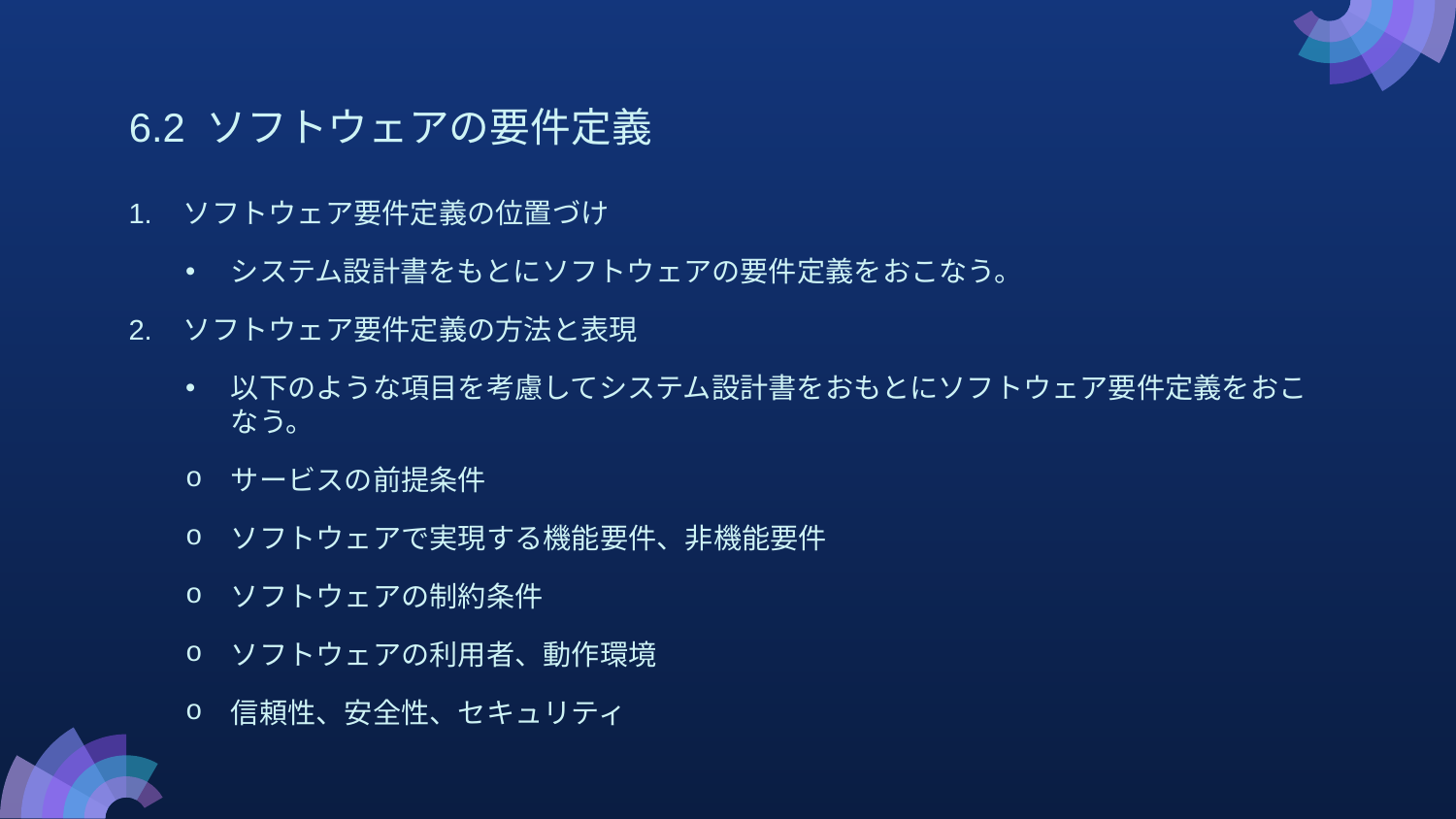

6.2 ソフトウェアの要件定義
ソフトウェア要件定義の位置づけ
システム設計書をもとにソフトウェアの要件定義をおこなう。
ソフトウェア要件定義の方法と表現
以下のような項目を考慮してシステム設計書をおもとにソフトウェア要件定義をおこなう。
サービスの前提条件
ソフトウェアで実現する機能要件、非機能要件
ソフトウェアの制約条件
ソフトウェアの利用者、動作環境
信頼性、安全性、セキュリティ